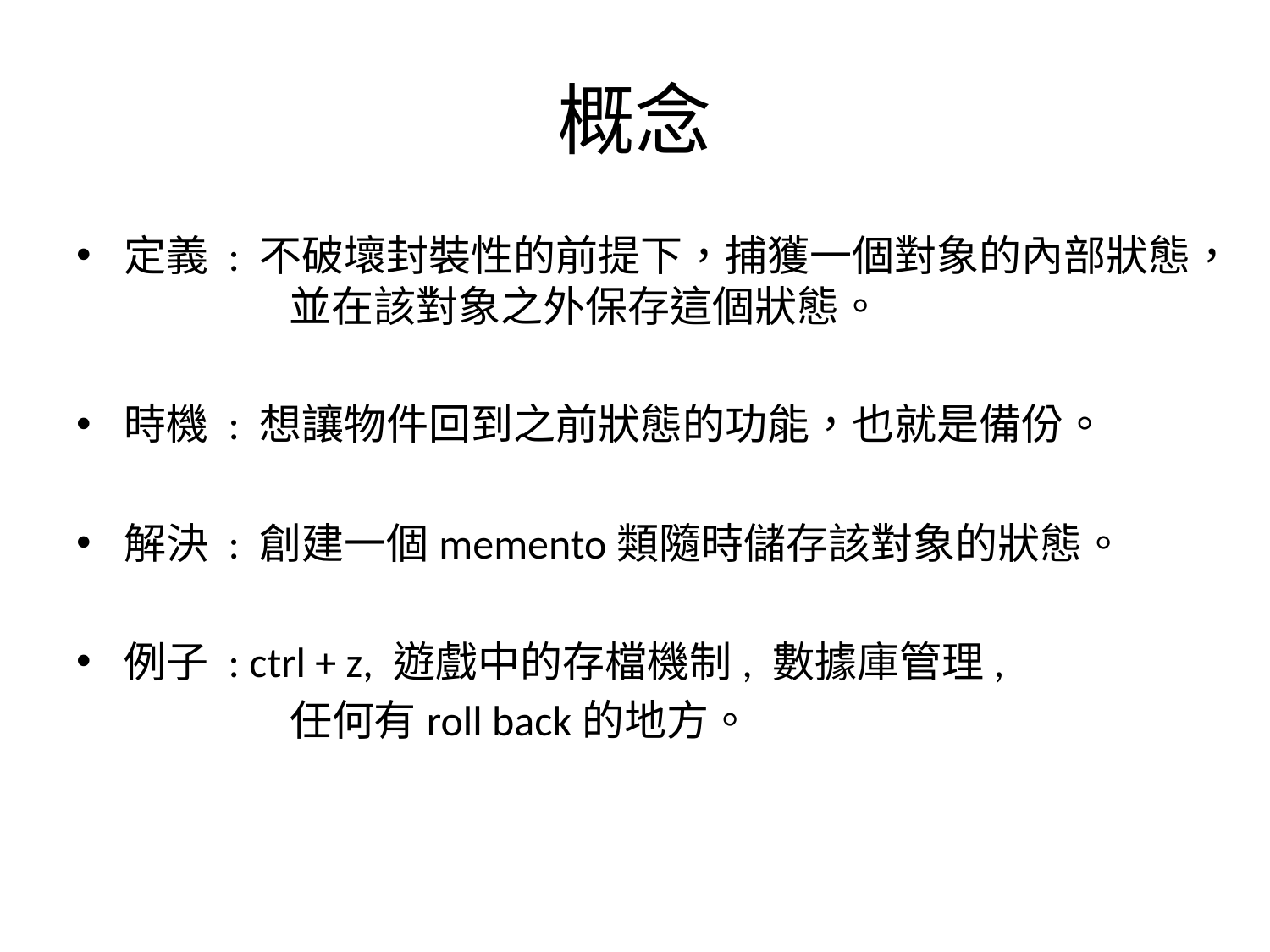

# 概念
定義 : 不破壞封裝性的前提下，捕獲一個對象的內部狀態，	    並在該對象之外保存這個狀態。

時機 : 想讓物件回到之前狀態的功能，也就是備份。

解決 : 創建一個memento類隨時儲存該對象的狀態。

例子 : ctrl + z, 遊戲中的存檔機制, 數據庫管理,
		   任何有roll back的地方。